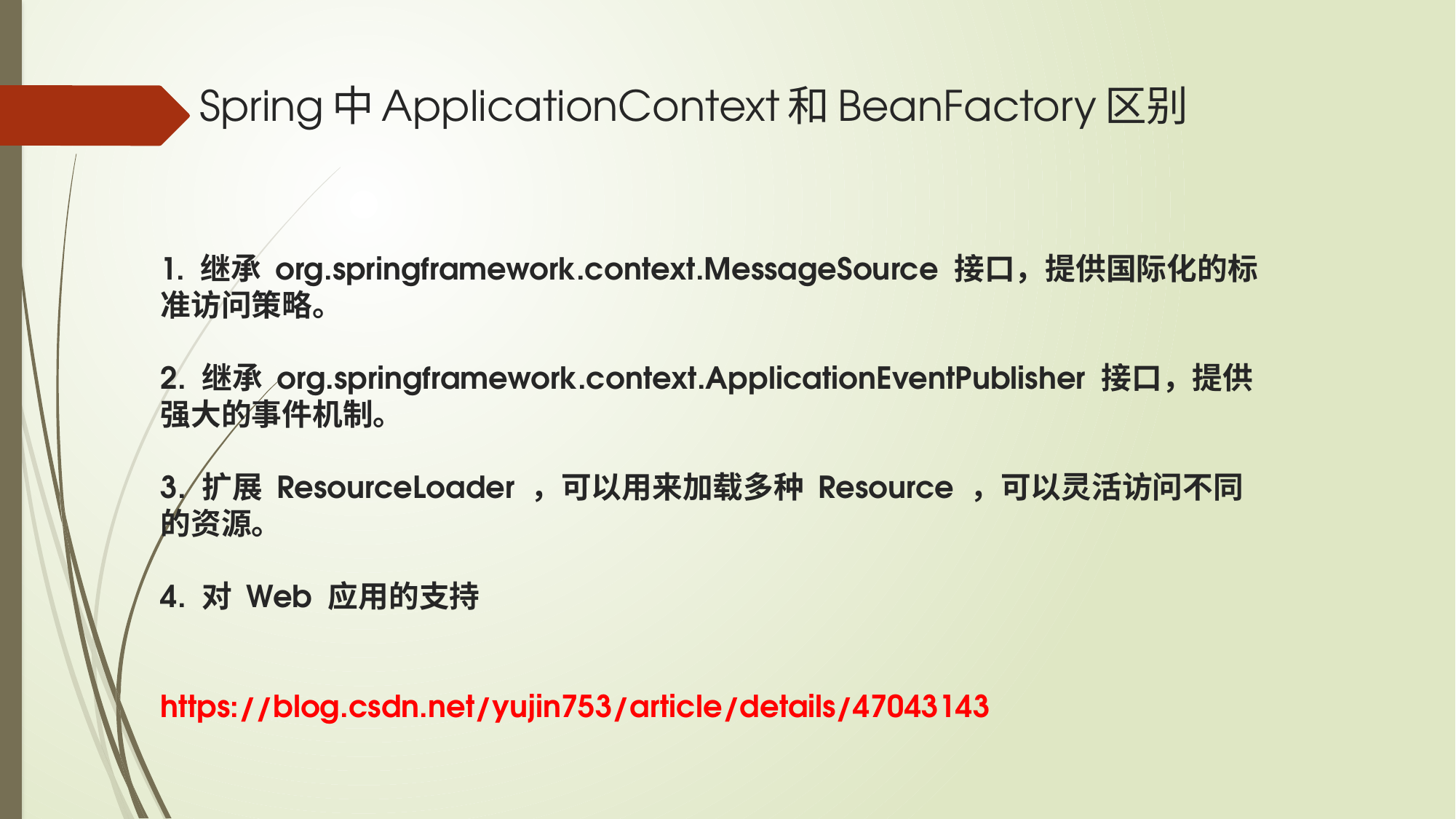

Spring中ApplicationContext和BeanFactory区别
1. 继承 org.springframework.context.MessageSource 接口，提供国际化的标准访问策略。

2. 继承 org.springframework.context.ApplicationEventPublisher 接口，提供强大的事件机制。

3. 扩展 ResourceLoader ，可以用来加载多种 Resource ，可以灵活访问不同的资源。

4. 对 Web 应用的支持

https://blog.csdn.net/yujin753/article/details/47043143